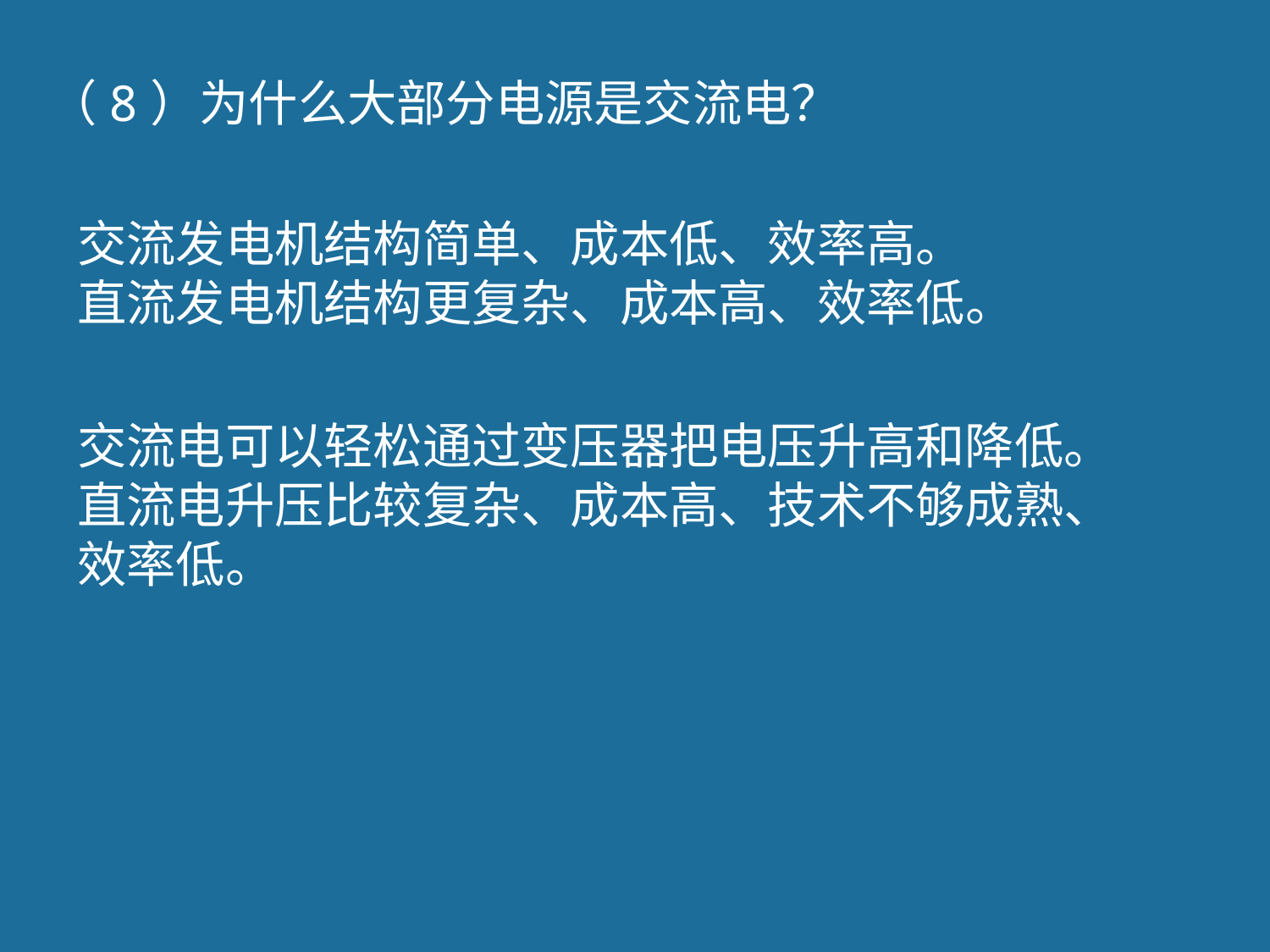

（8）为什么大部分电源是交流电？
交流发电机结构简单、成本低、效率高。
直流发电机结构更复杂、成本高、效率低。
交流电可以轻松通过变压器把电压升高和降低。
直流电升压比较复杂、成本高、技术不够成熟、效率低。
82